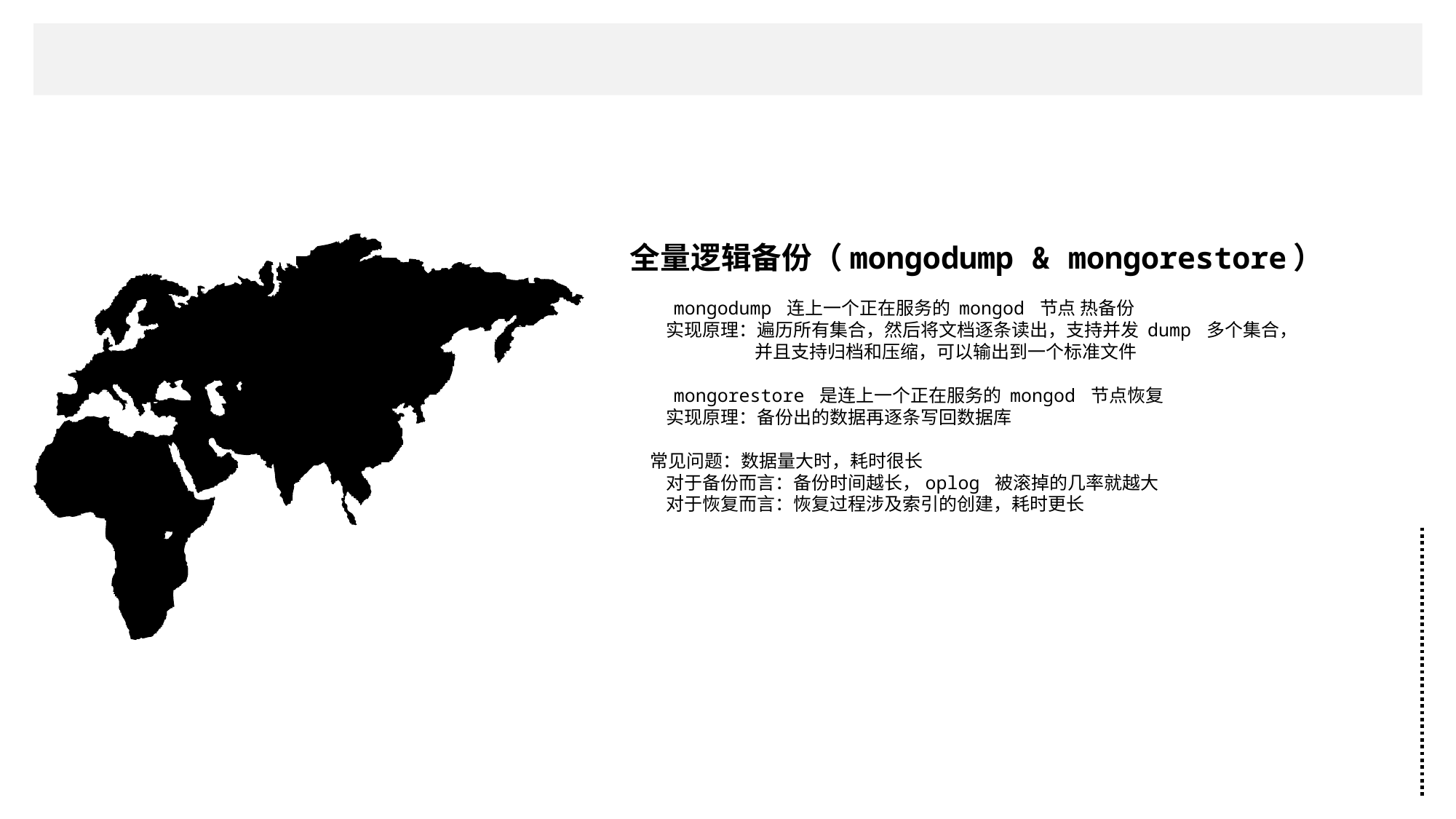

全量逻辑备份（mongodump & mongorestore）

    mongodump 连上一个正在服务的 mongod 节点 热备份
        实现原理：遍历所有集合，然后将文档逐条读出，支持并发 dump 多个集合，	    并且支持归档和压缩，可以输出到一个标准文件

    mongorestore 是连上一个正在服务的 mongod 节点恢复
        实现原理：备份出的数据再逐条写回数据库

    常见问题：数据量大时，耗时很长
        对于备份而言：备份时间越长，oplog 被滚掉的几率就越大
        对于恢复而言：恢复过程涉及索引的创建，耗时更长